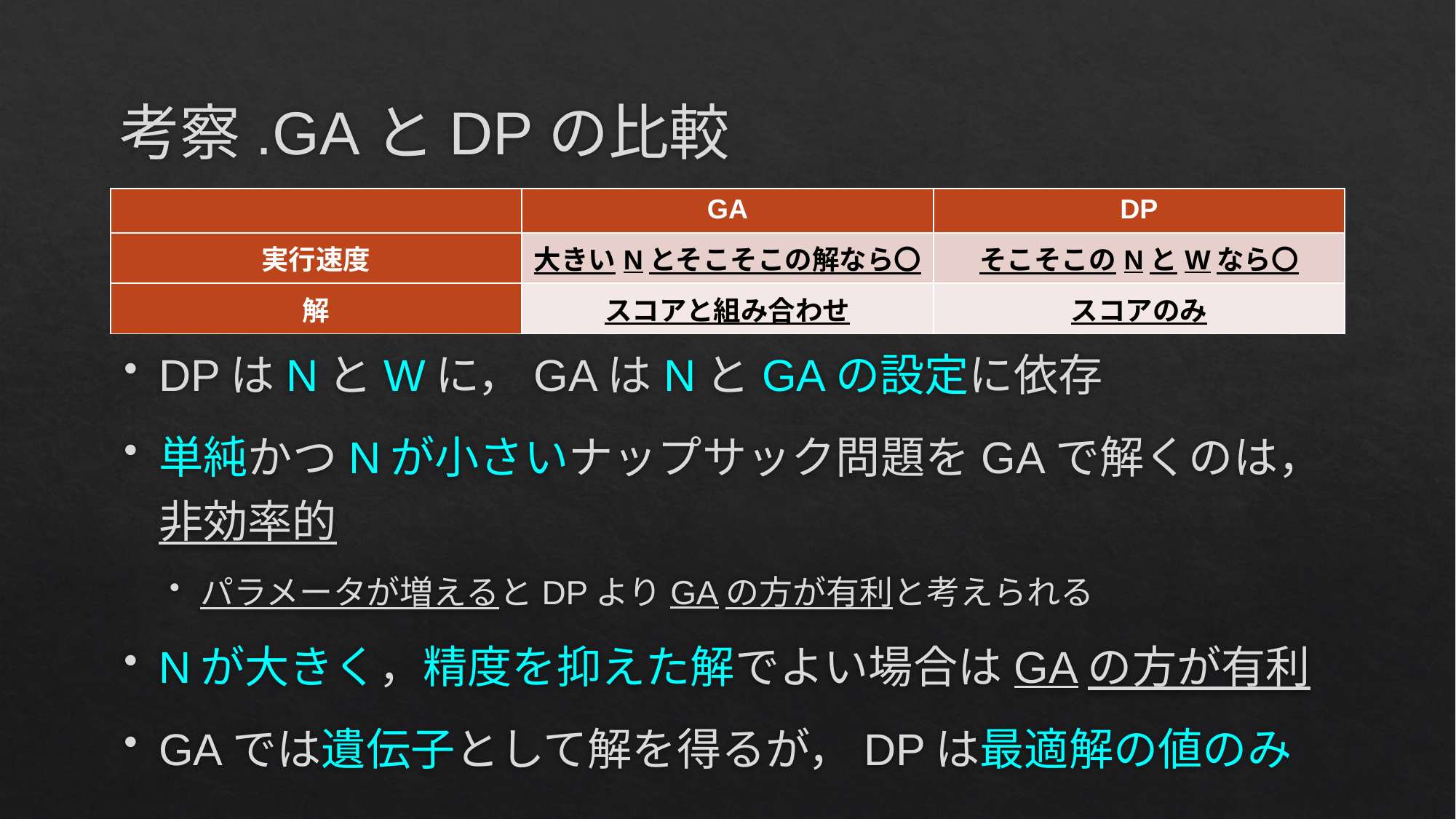

# 考察.GAとDPの比較
|  | GA | DP |
| --- | --- | --- |
| 実行速度 | 大きいNとそこそこの解なら〇 | そこそこのNとWなら〇 |
| 解 | スコアと組み合わせ | スコアのみ |
DPはNとWに，GAはNとGAの設定に依存
単純かつNが小さいナップサック問題をGAで解くのは， 非効率的
パラメータが増えるとDPよりGAの方が有利と考えられる
Nが大きく，精度を抑えた解でよい場合はGAの方が有利
GAでは遺伝子として解を得るが，DPは最適解の値のみ